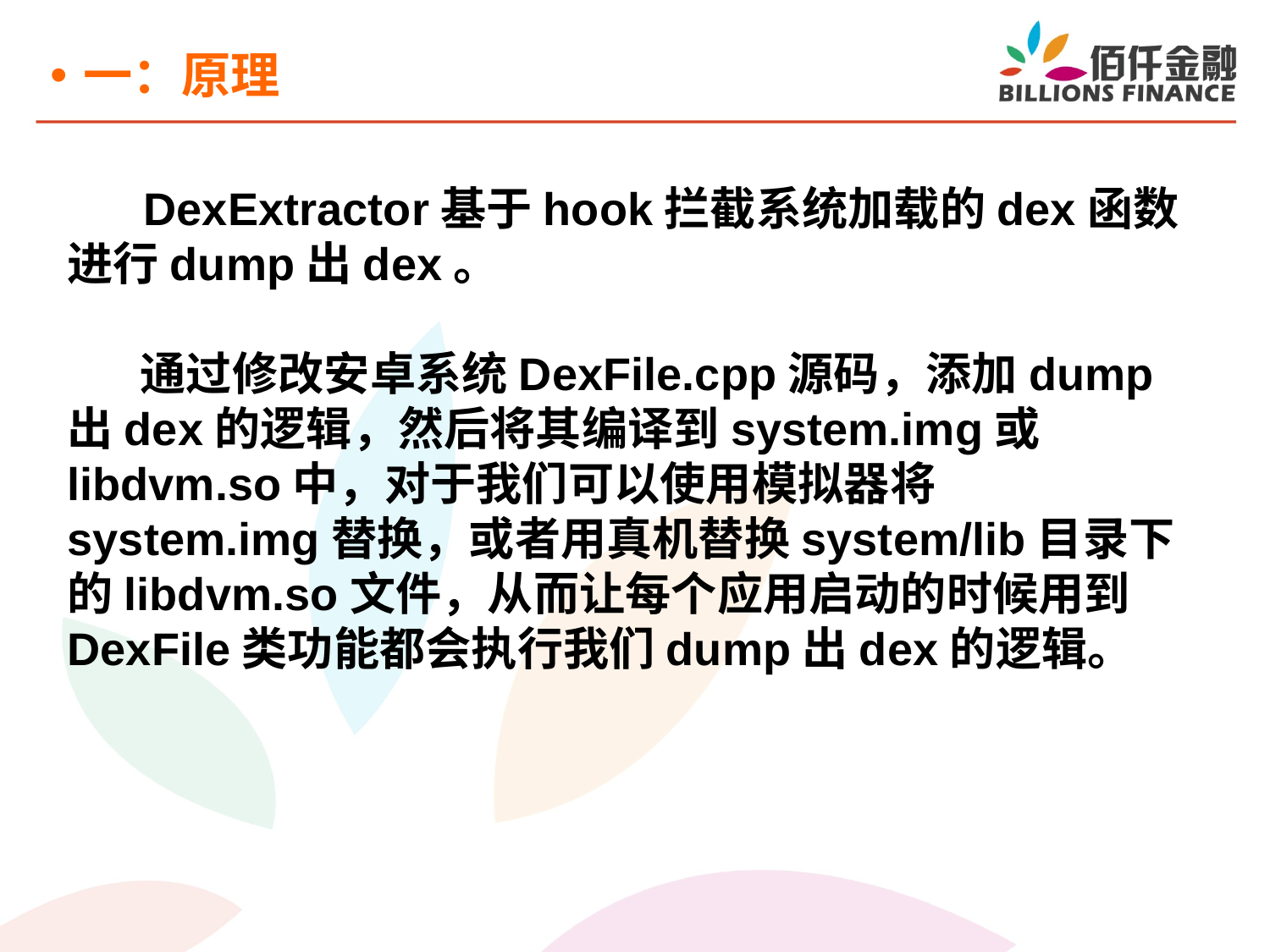

一：原理
      DexExtractor基于hook拦截系统加载的dex函数进行dump出dex。

      通过修改安卓系统DexFile.cpp源码，添加dump出dex的逻辑，然后将其编译到system.img或libdvm.so中，对于我们可以使用模拟器将system.img替换，或者用真机替换system/lib目录下的libdvm.so文件，从而让每个应用启动的时候用到DexFile类功能都会执行我们dump出dex的逻辑。